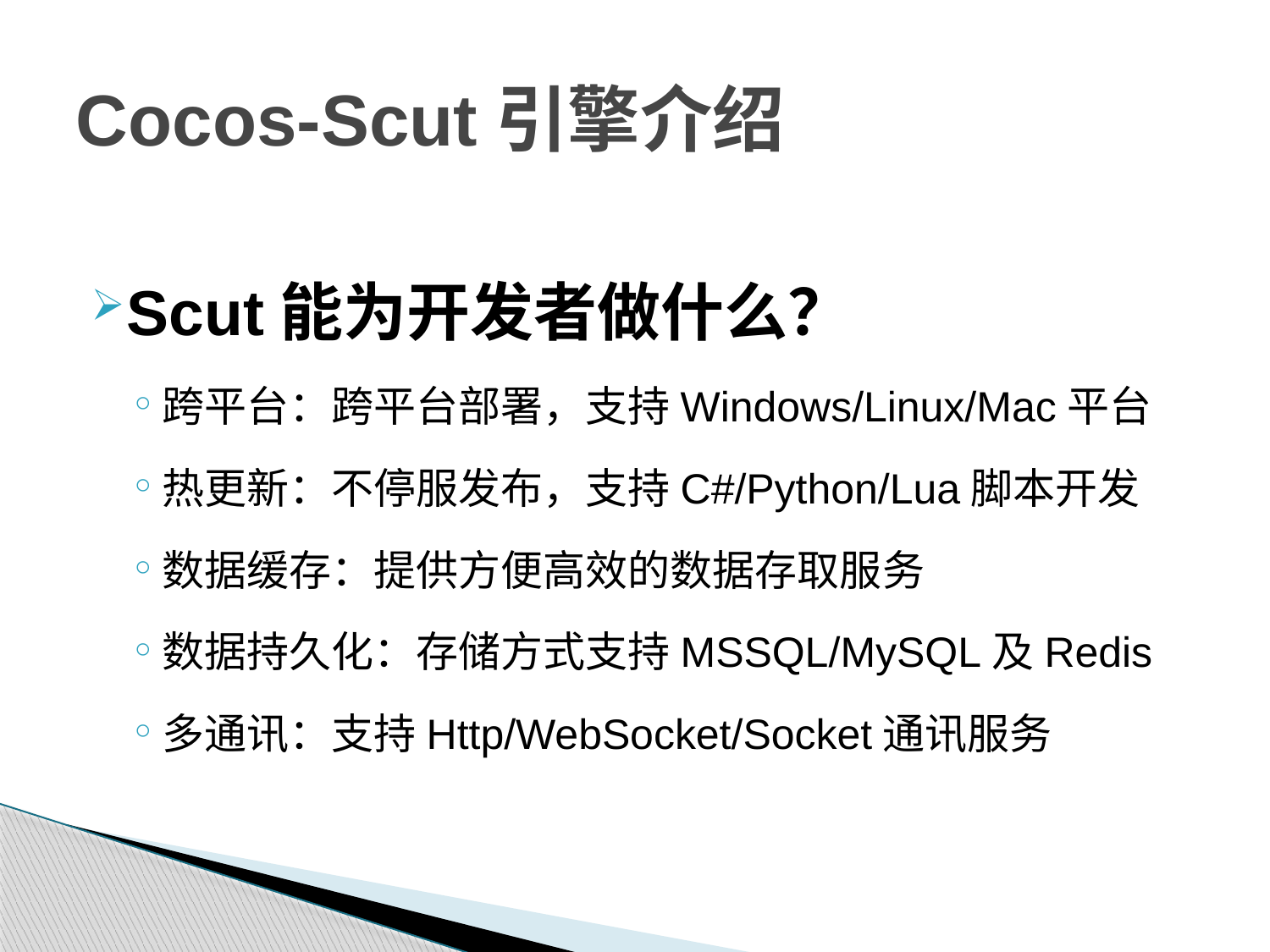

# Cocos-Scut引擎介绍
Scut能为开发者做什么？
跨平台：跨平台部署，支持Windows/Linux/Mac平台
热更新：不停服发布，支持C#/Python/Lua脚本开发
数据缓存：提供方便高效的数据存取服务
数据持久化：存储方式支持MSSQL/MySQL及Redis
多通讯：支持Http/WebSocket/Socket通讯服务